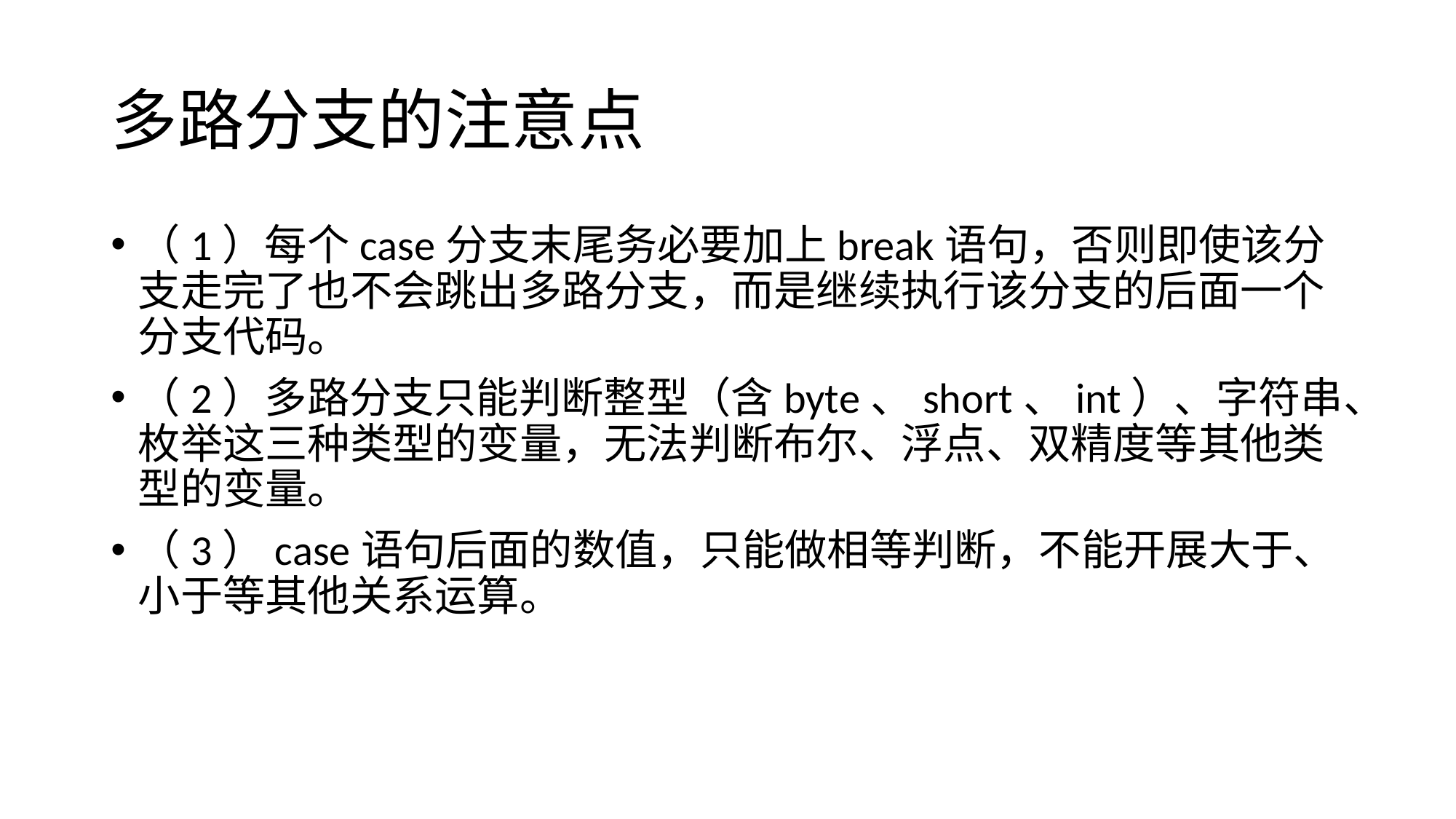

# 多路分支的注意点
（1）每个case分支末尾务必要加上break语句，否则即使该分支走完了也不会跳出多路分支，而是继续执行该分支的后面一个分支代码。
（2）多路分支只能判断整型（含byte、short、int）、字符串、枚举这三种类型的变量，无法判断布尔、浮点、双精度等其他类型的变量。
（3）case语句后面的数值，只能做相等判断，不能开展大于、小于等其他关系运算。